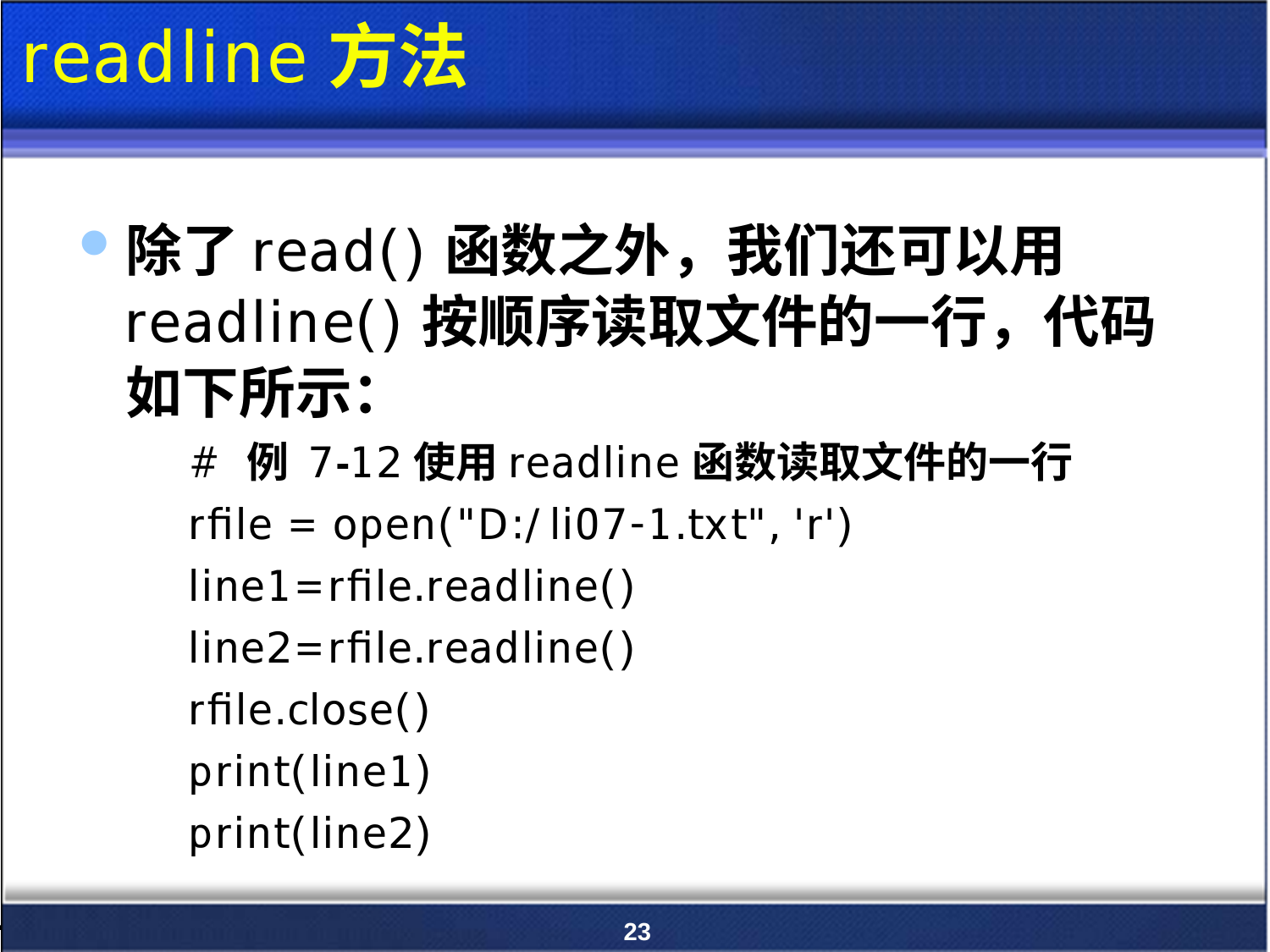

# readline方法
除了read()函数之外，我们还可以用readline()按顺序读取文件的一行，代码如下所示：
# 例 7‑12使用readline函数读取文件的一行
rfile = open("D:/li07-1.txt", 'r')
line1=rfile.readline()
line2=rfile.readline()
rfile.close()
print(line1)
print(line2)

23